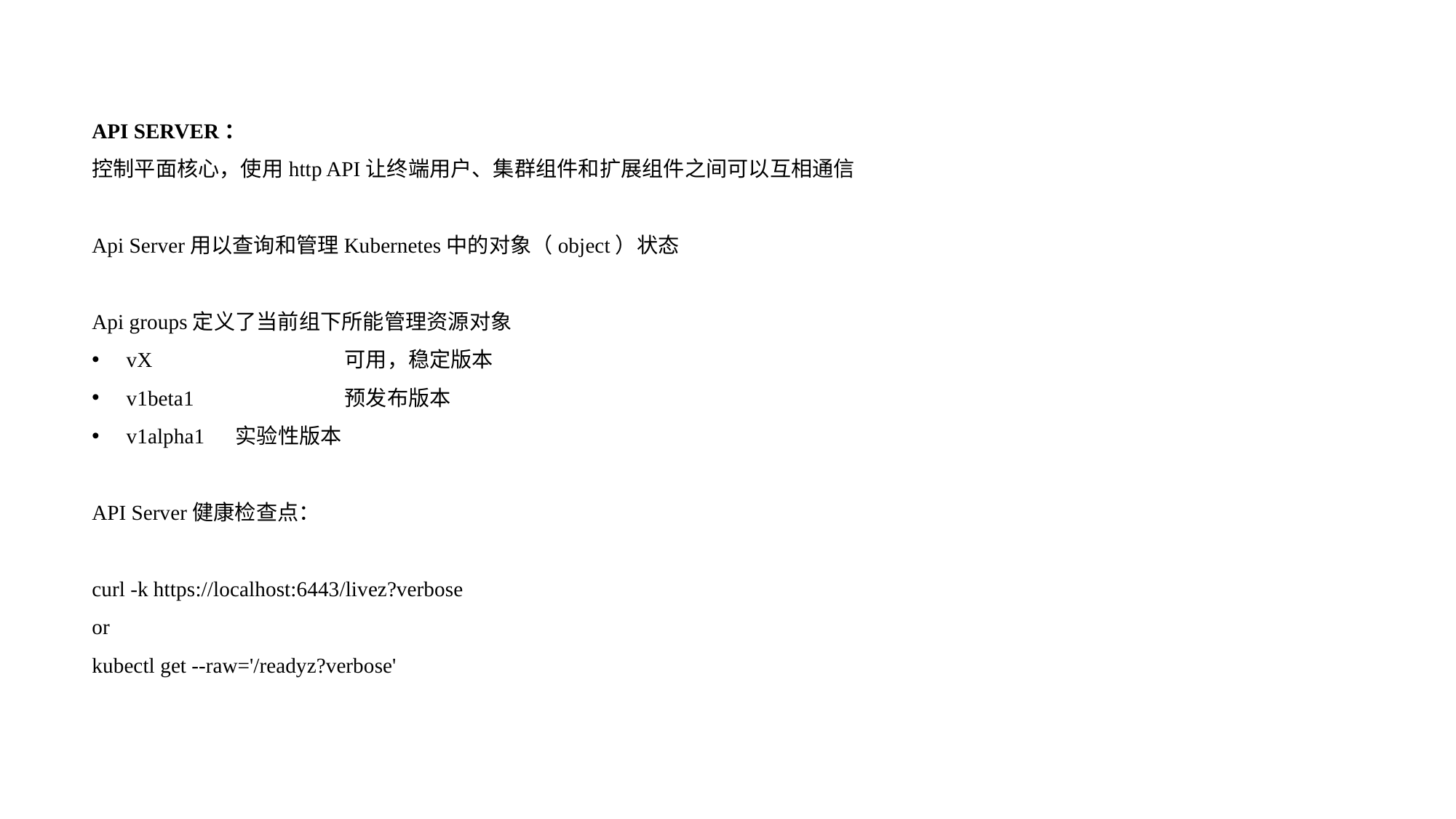

API SERVER：
控制平面核心，使用http API让终端用户、集群组件和扩展组件之间可以互相通信

Api Server用以查询和管理Kubernetes中的对象（object）状态

Api groups定义了当前组下所能管理资源对象
vX		可用，稳定版本
v1beta1		预发布版本
v1alpha1	实验性版本

API Server健康检查点：

curl -k https://localhost:6443/livez?verbose
or
kubectl get --raw='/readyz?verbose'